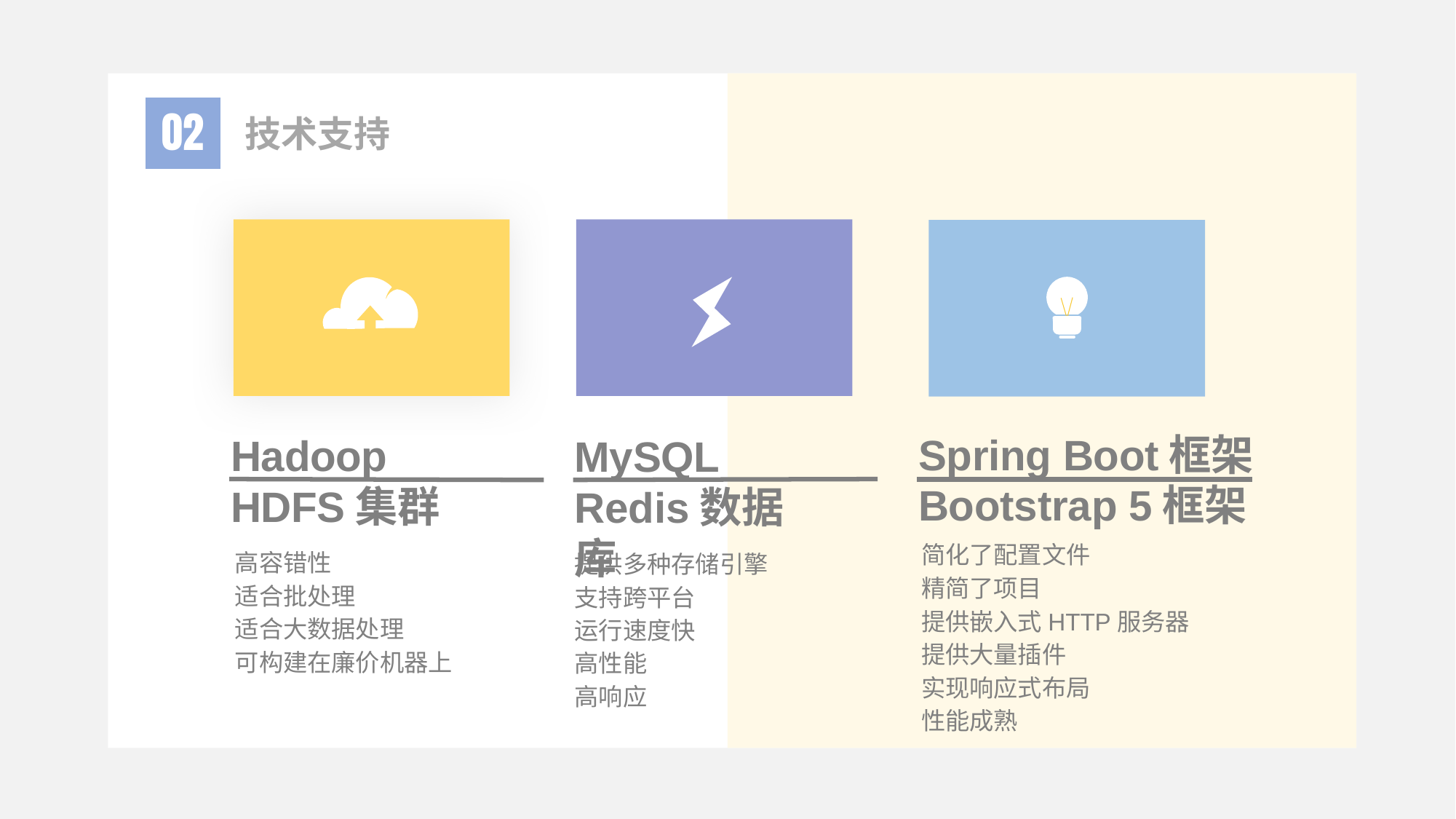

02
技术支持

Spring Boot框架
Bootstrap 5框架
Hadoop HDFS集群
MySQL
Redis数据库
简化了配置文件
精简了项目
提供嵌入式HTTP服务器
提供大量插件
实现响应式布局
性能成熟
高容错性
适合批处理
适合大数据处理
可构建在廉价机器上
提供多种存储引擎
支持跨平台
运行速度快
高性能
高响应